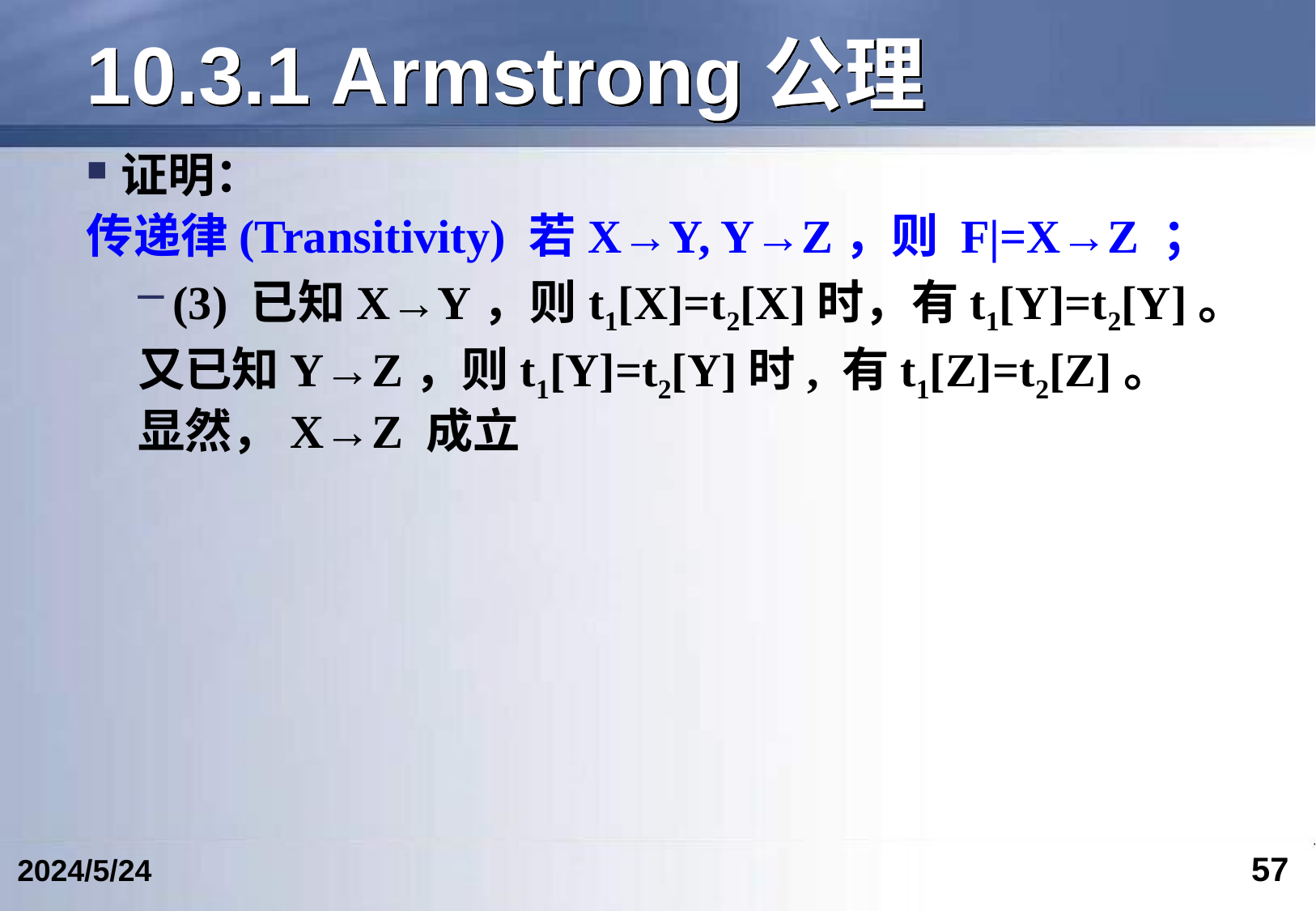

# 10.3.1 Armstrong公理
证明：
传递律(Transitivity) 若X→Y, Y→Z，则 F|=X→Z ；
(3) 已知X→Y，则t1[X]=t2[X]时，有t1[Y]=t2[Y]。
又已知Y→Z，则t1[Y]=t2[Y]时, 有t1[Z]=t2[Z]。
显然，X→Z 成立
57
2024/5/24